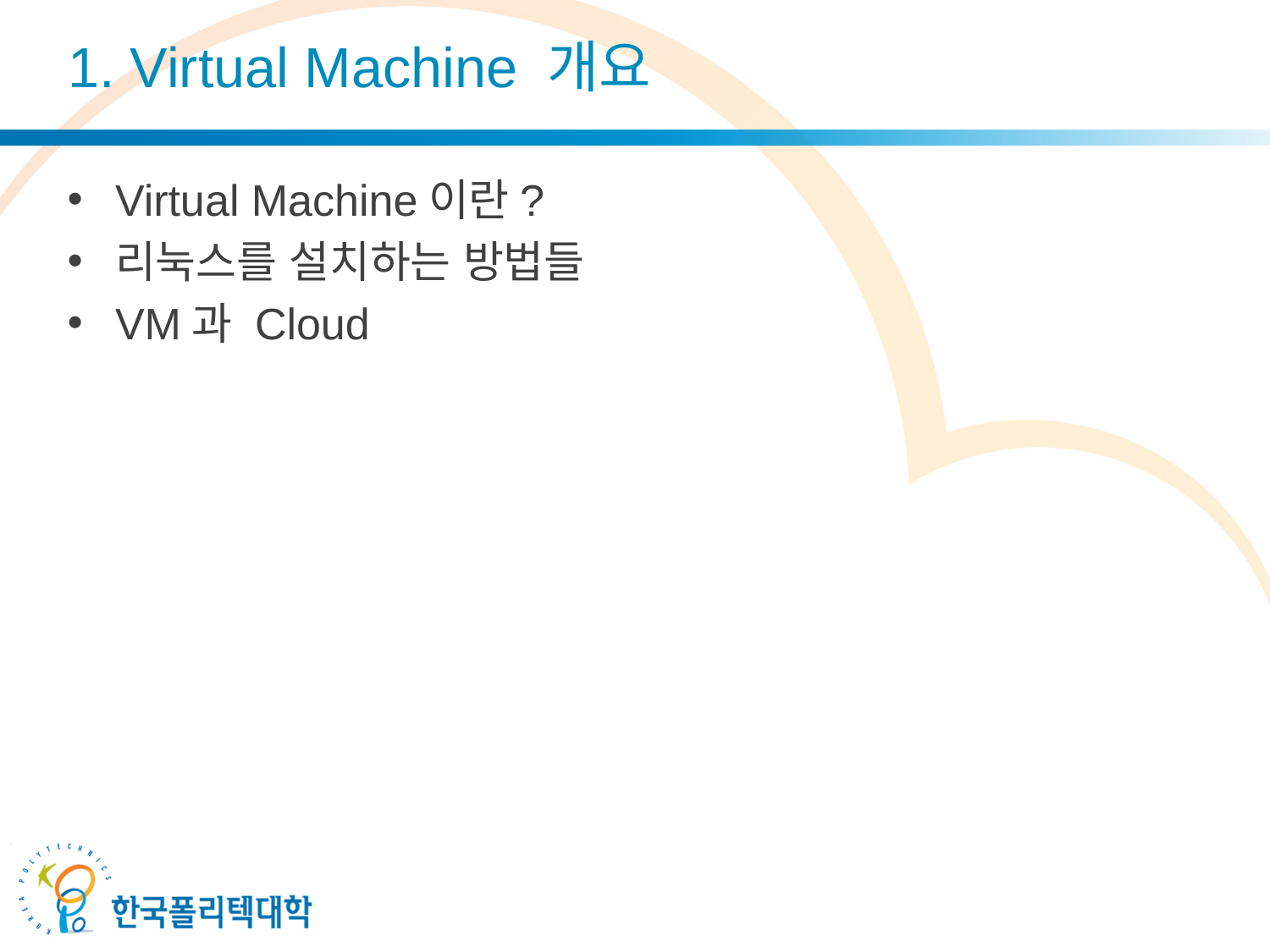

# 1. Virtual Machine 개요
Virtual Machine이란?
리눅스를 설치하는 방법들
VM과 Cloud